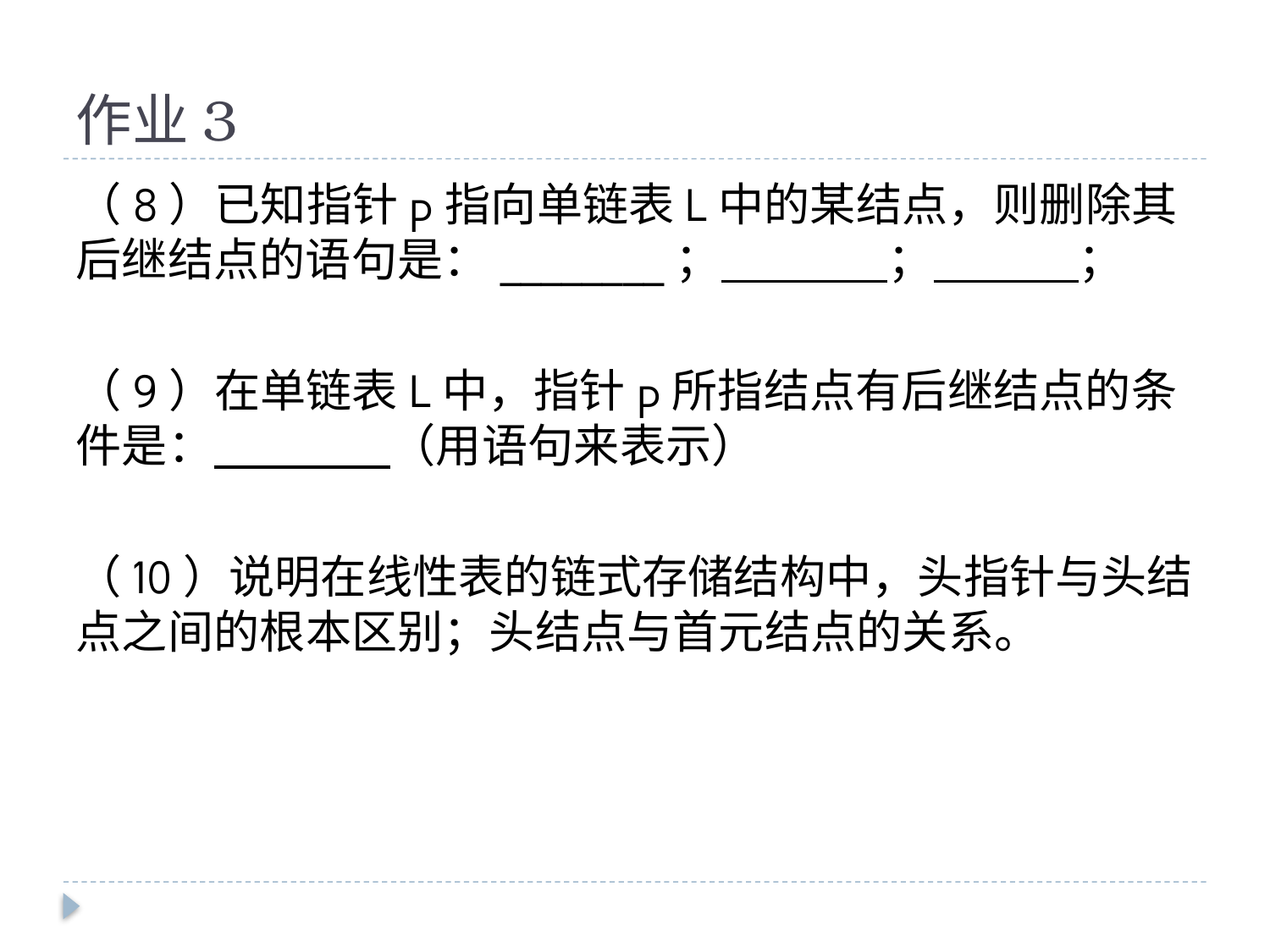

# 作业3
（8）已知指针p指向单链表L中的某结点，则删除其后继结点的语句是：________；                ；              ；

（9）在单链表L中，指针p所指结点有后继结点的条件是：                 （用语句来表示）

（10）说明在线性表的链式存储结构中，头指针与头结点之间的根本区别；头结点与首元结点的关系。